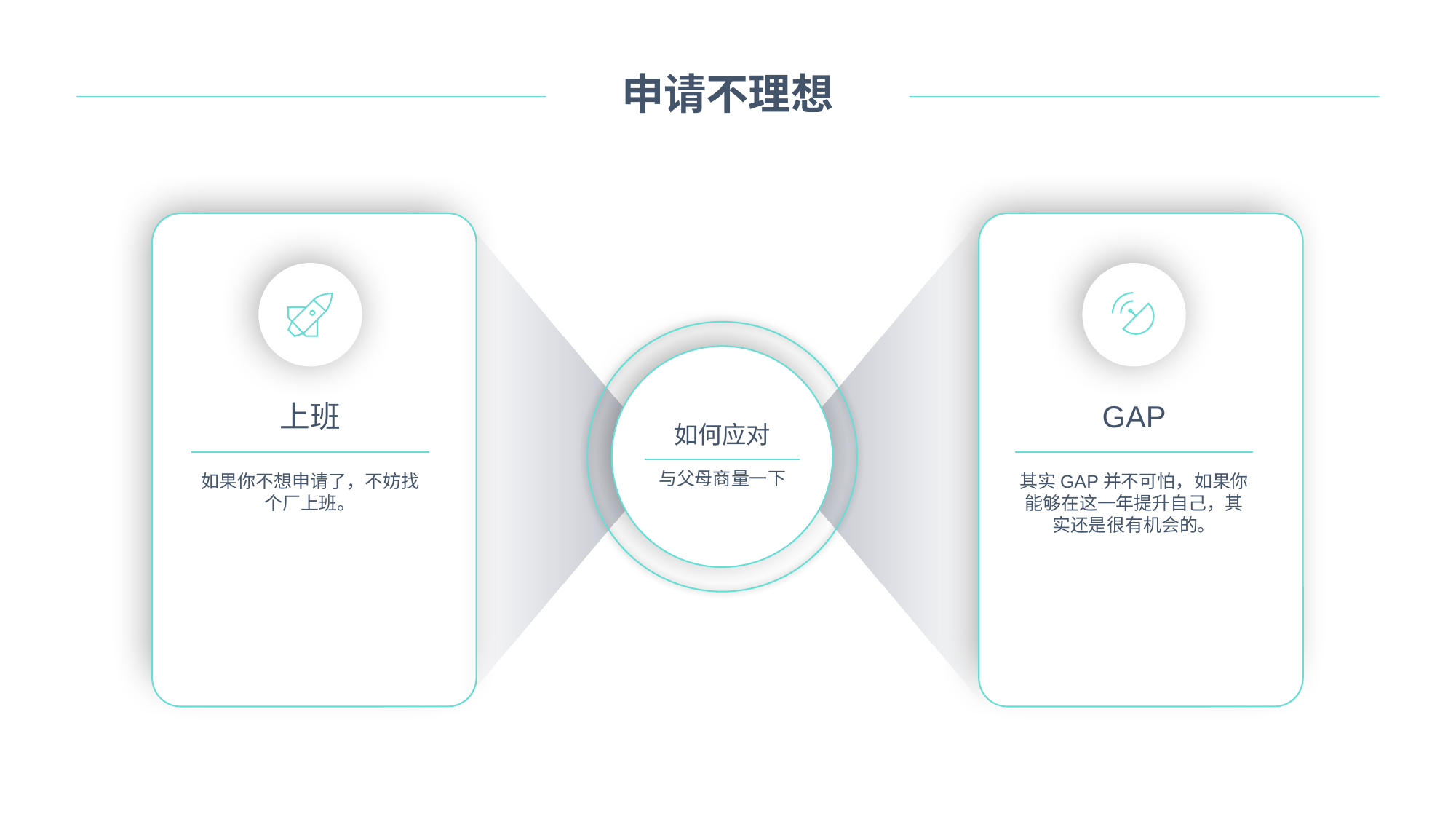

申请不理想

如何应对

上班
GAP
与父母商量一下
如果你不想申请了，不妨找个厂上班。
其实GAP并不可怕，如果你能够在这一年提升自己，其实还是很有机会的。